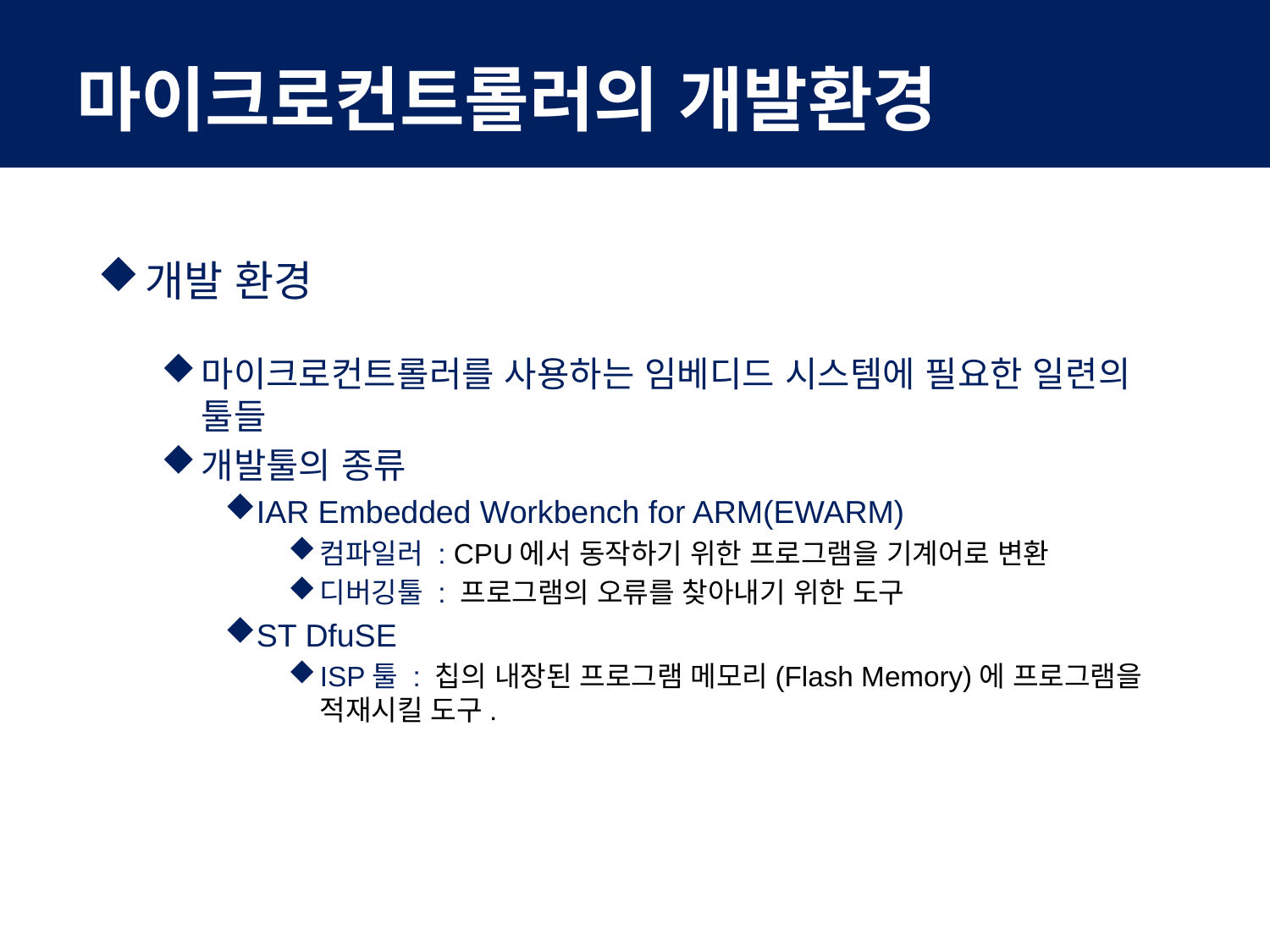

# 마이크로컨트롤러의 개발환경
개발 환경

마이크로컨트롤러를 사용하는 임베디드 시스템에 필요한 일련의 툴들
개발툴의 종류
IAR Embedded Workbench for ARM(EWARM)
컴파일러 : CPU에서 동작하기 위한 프로그램을 기계어로 변환
디버깅툴 : 프로그램의 오류를 찾아내기 위한 도구
ST DfuSE
ISP툴 : 칩의 내장된 프로그램 메모리(Flash Memory)에 프로그램을 적재시킬 도구.